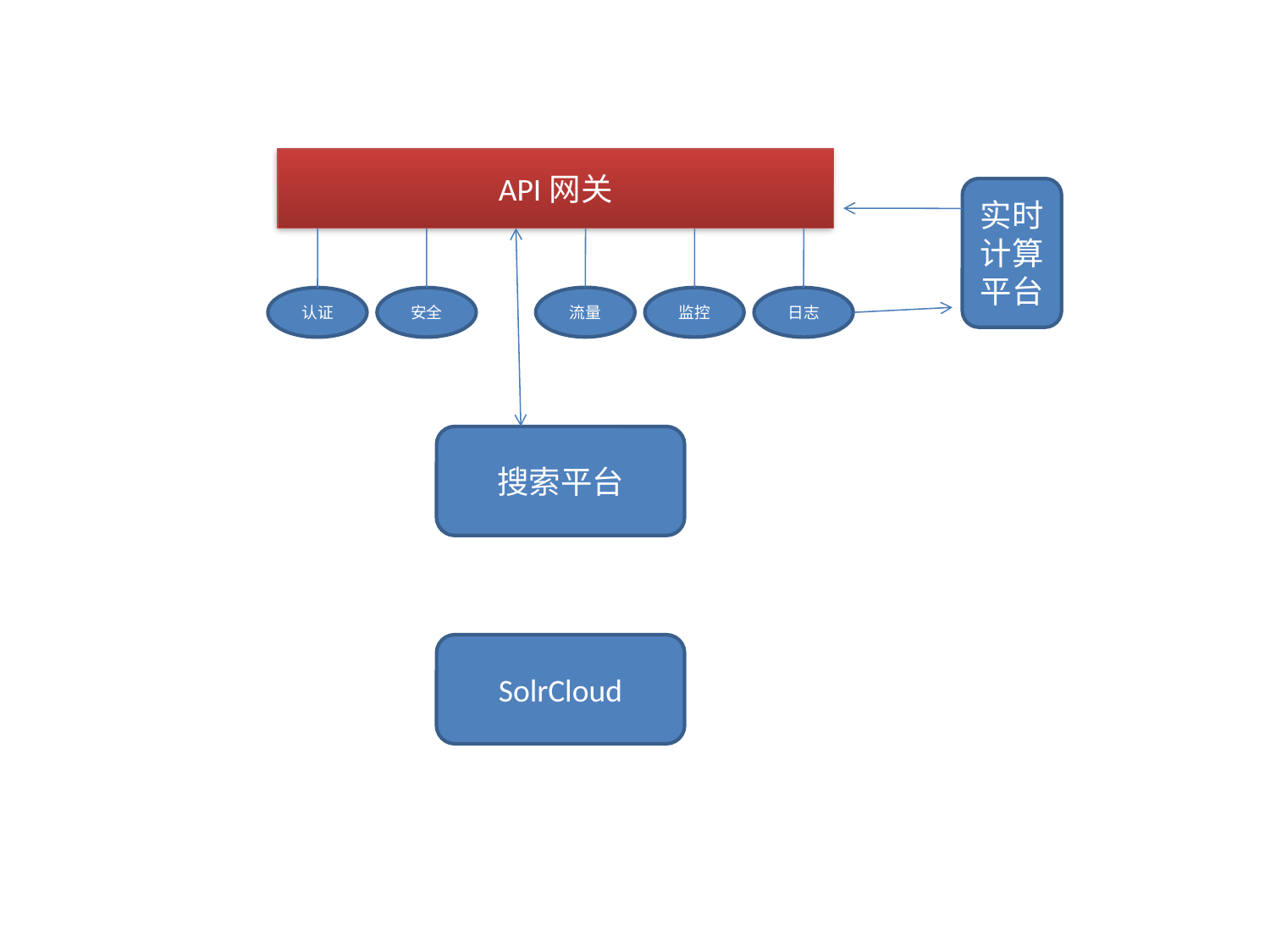

API网关
实时计算平台
流量
认证
安全
监控
日志
搜索平台
SolrCloud